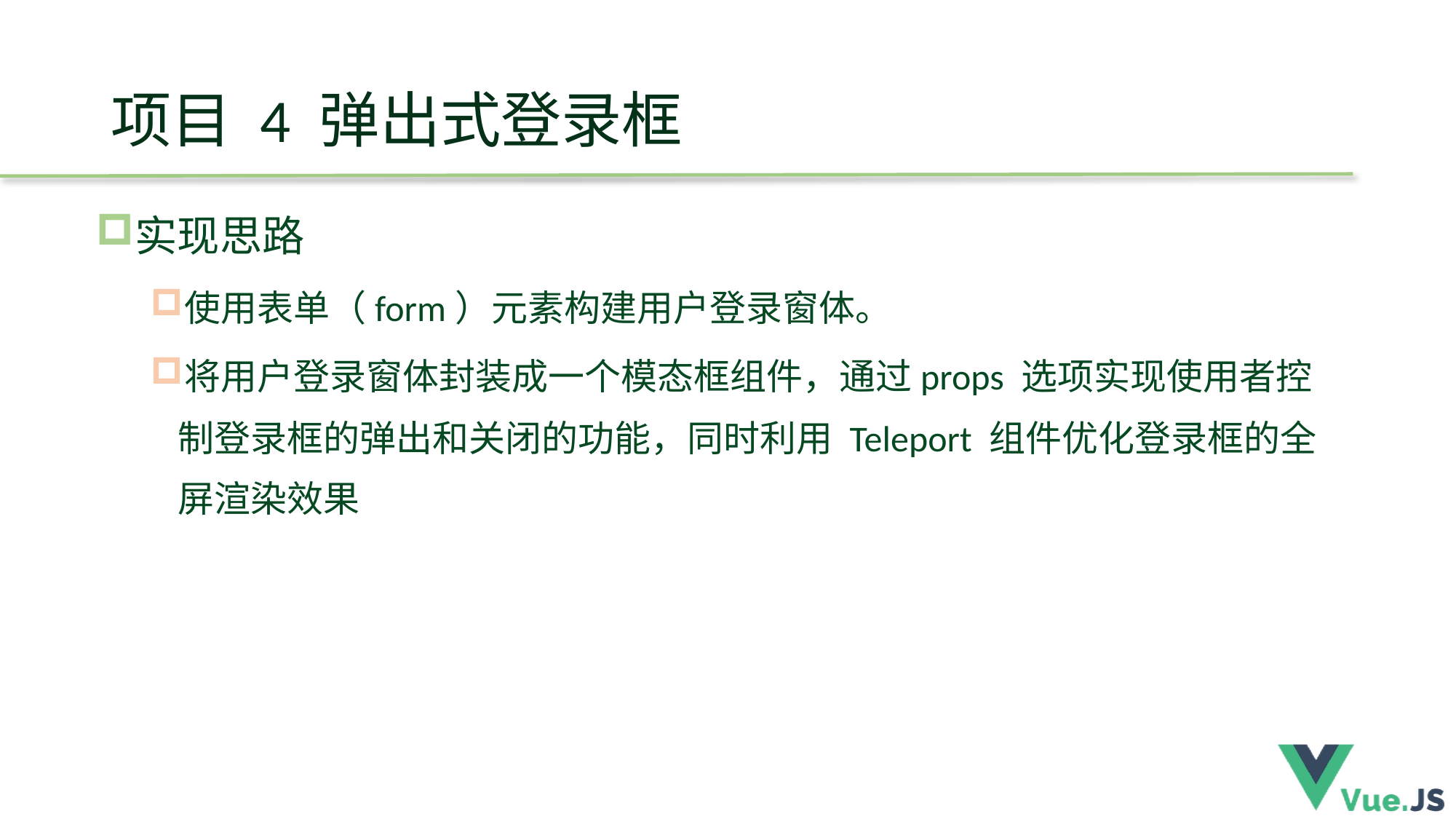

# 项目 4 弹出式登录框
实现思路
使用表单（form）元素构建用户登录窗体。
将用户登录窗体封装成一个模态框组件，通过props 选项实现使用者控制登录框的弹出和关闭的功能，同时利用 Teleport 组件优化登录框的全屏渲染效果